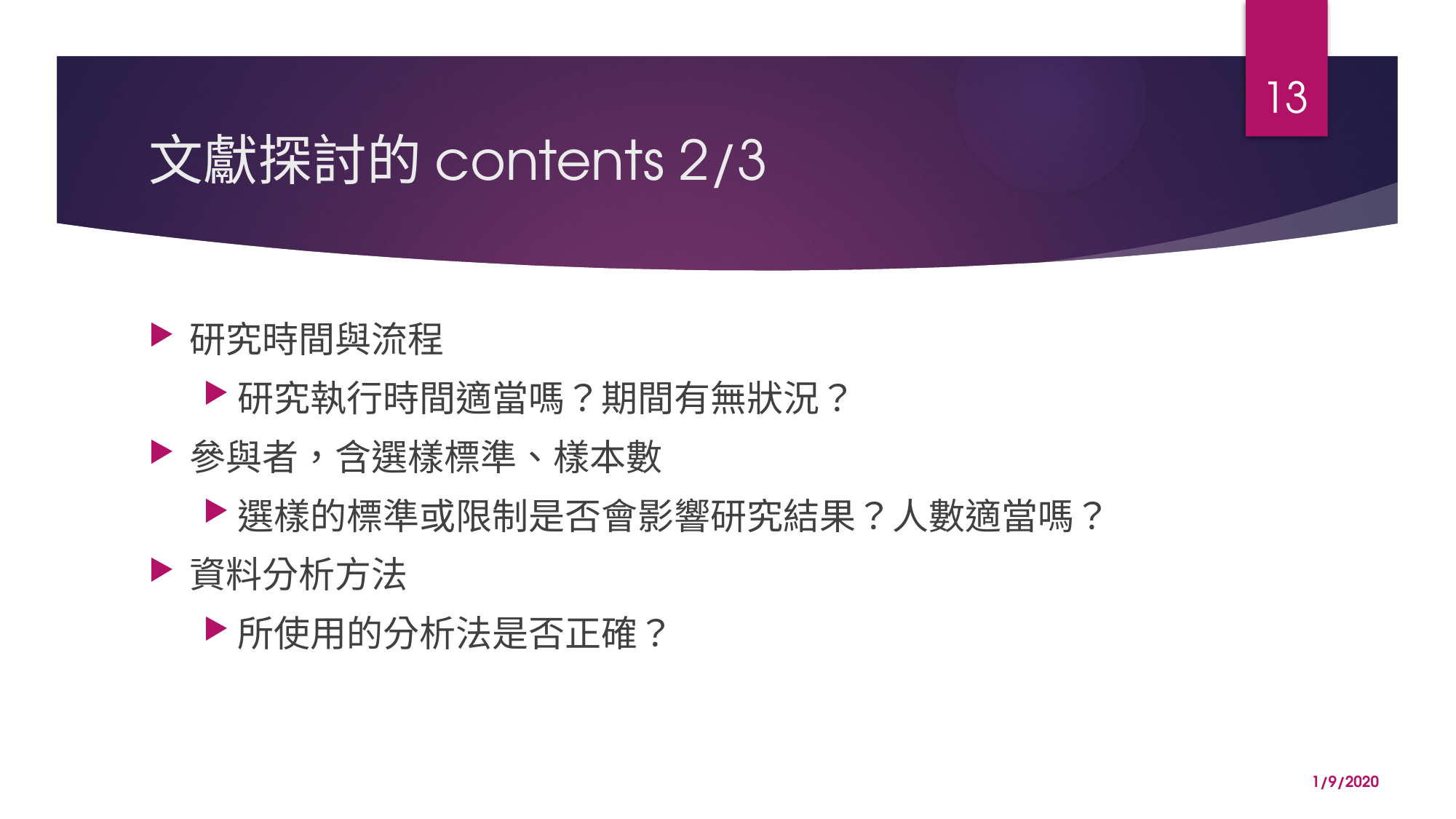

13
# 文獻探討的contents 2/3
研究時間與流程
研究執行時間適當嗎？期間有無狀況？
參與者，含選樣標準、樣本數
選樣的標準或限制是否會影響研究結果？人數適當嗎？
資料分析方法
所使用的分析法是否正確？

1/9/2020